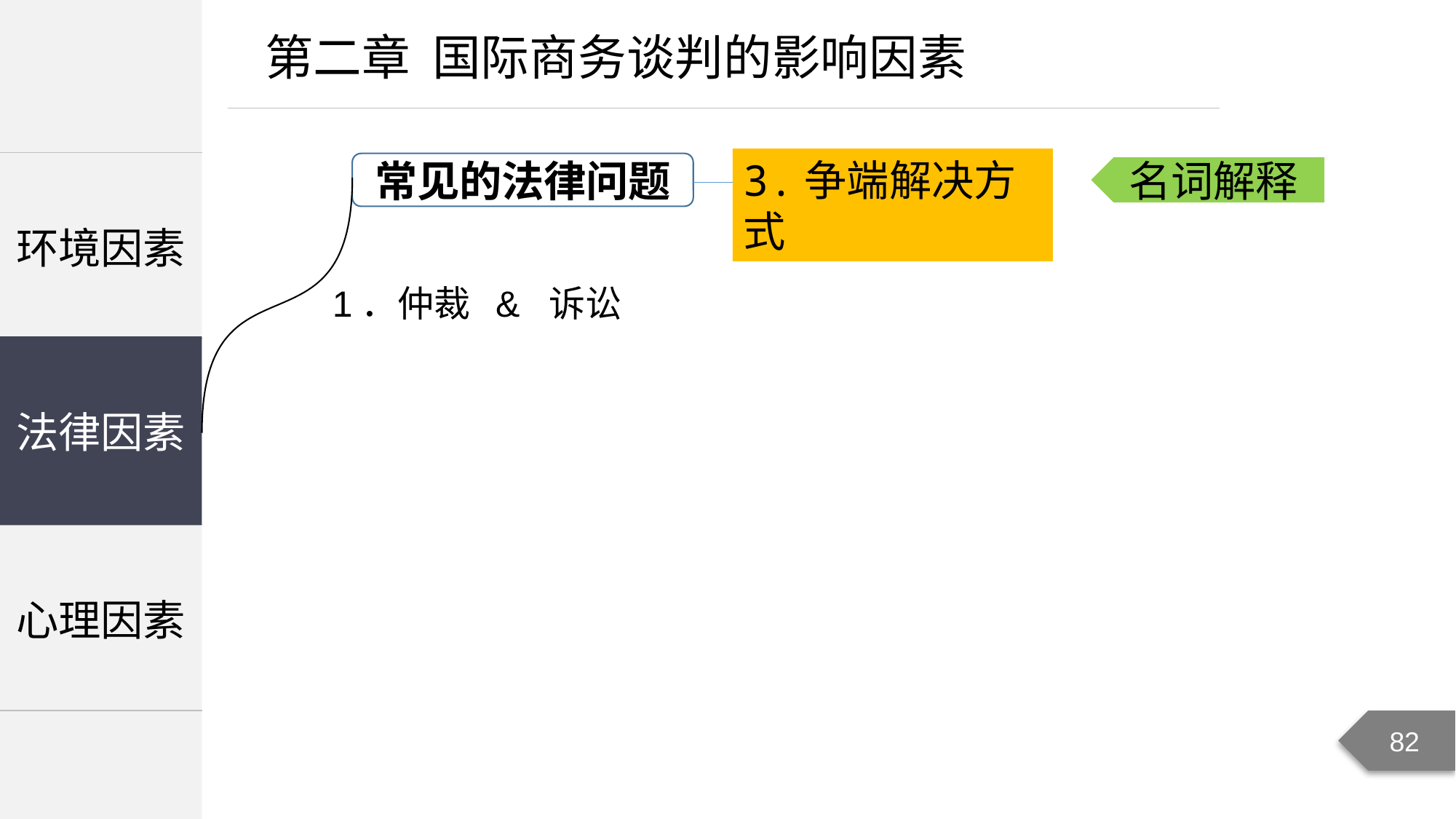

第二章  国际商务谈判的影响因素
3.争端解决方式
常见的法律问题
| 环境因素 |
| --- |
| 法律因素 |
| 心理因素 |
名词解释
1．仲裁  &  诉讼

法律因素

82